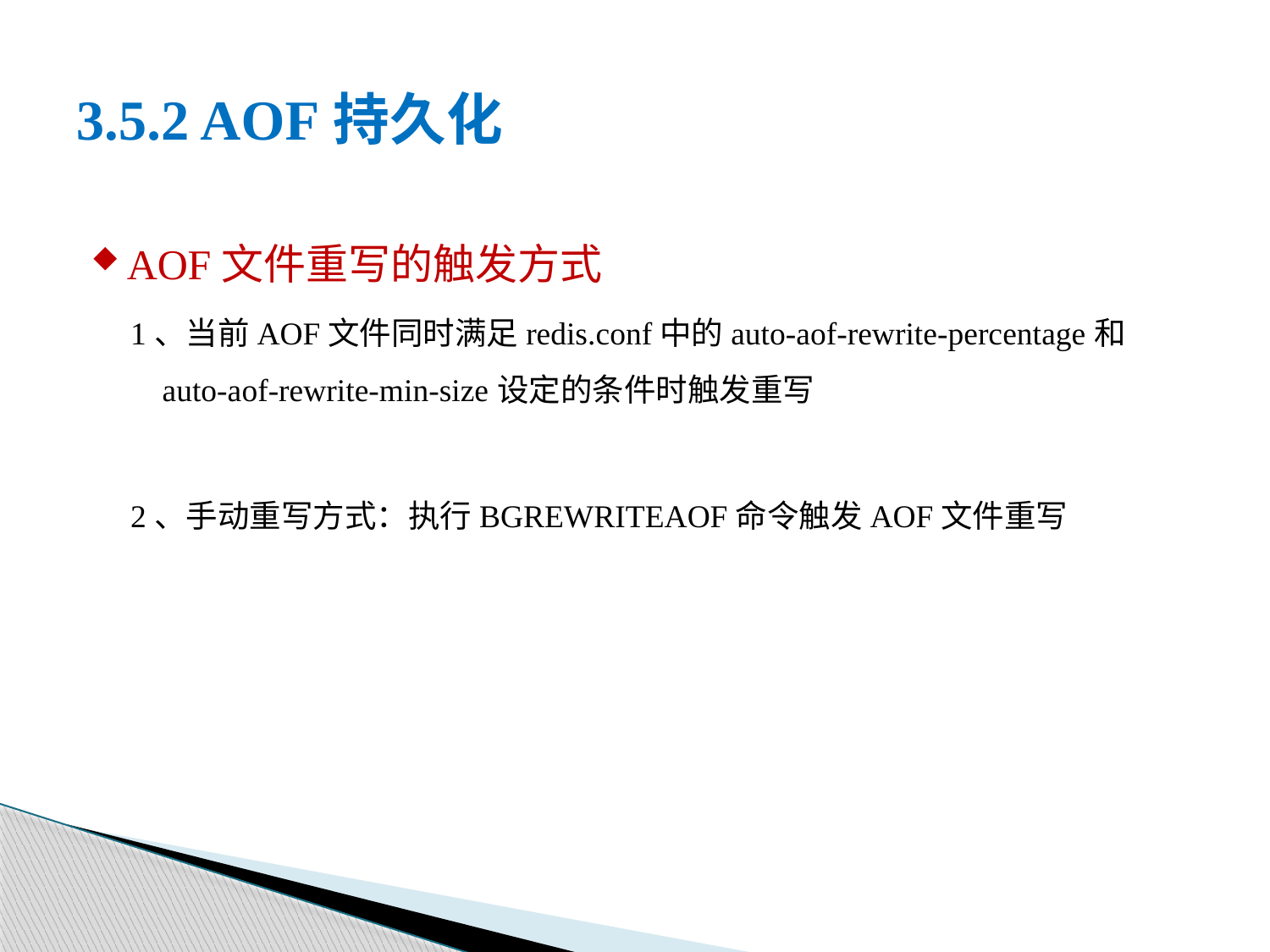

# 3.5.2 AOF持久化
AOF文件重写的触发方式
1、当前AOF文件同时满足redis.conf中的auto-aof-rewrite-percentage和auto-aof-rewrite-min-size设定的条件时触发重写

2、手动重写方式：执行BGREWRITEAOF命令触发AOF文件重写